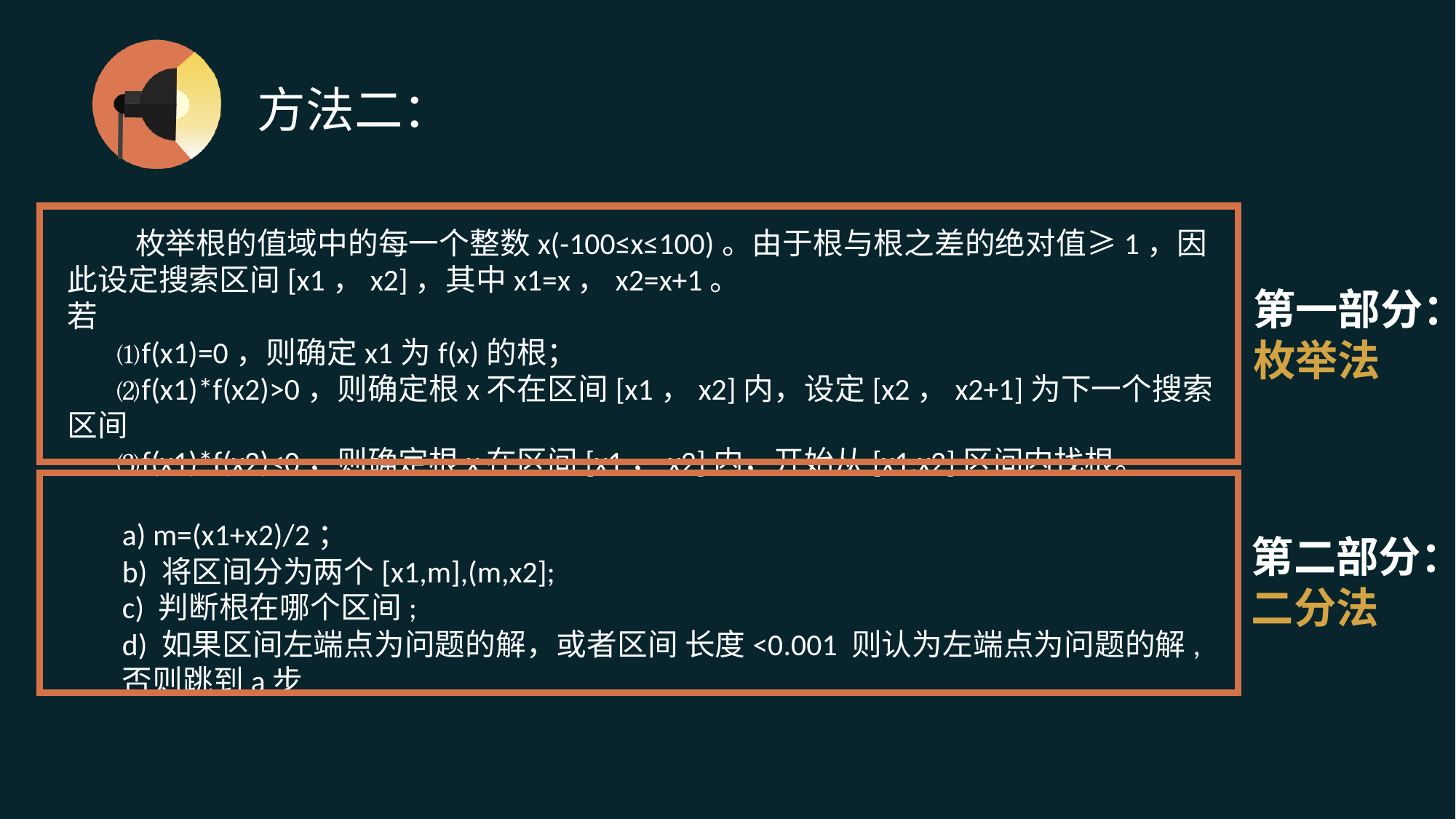

# 方法二：

         枚举根的值域中的每一个整数x(-100≤x≤100)。由于根与根之差的绝对值≥1，因此设定搜索区间[x1，x2]，其中x1=x，x2=x+1。
若
       ⑴f(x1)=0，则确定x1为f(x)的根；
       ⑵f(x1)*f(x2)>0，则确定根x不在区间[x1，x2]内，设定[x2，x2+1]为下一个搜索区间
       ⑶f(x1)*f(x2)<0，则确定根x在区间[x1，x2]内，开始从[x1,x2]区间内找根。

a) m=(x1+x2)/2；
b) 将区间分为两个[x1,m],(m,x2];
c) 判断根在哪个区间;
d) 如果区间左端点为问题的解，或者区间 长度<0.001 则认为左端点为问题的解,否则跳到a步

第一部分：
枚举法

第二部分：
二分法